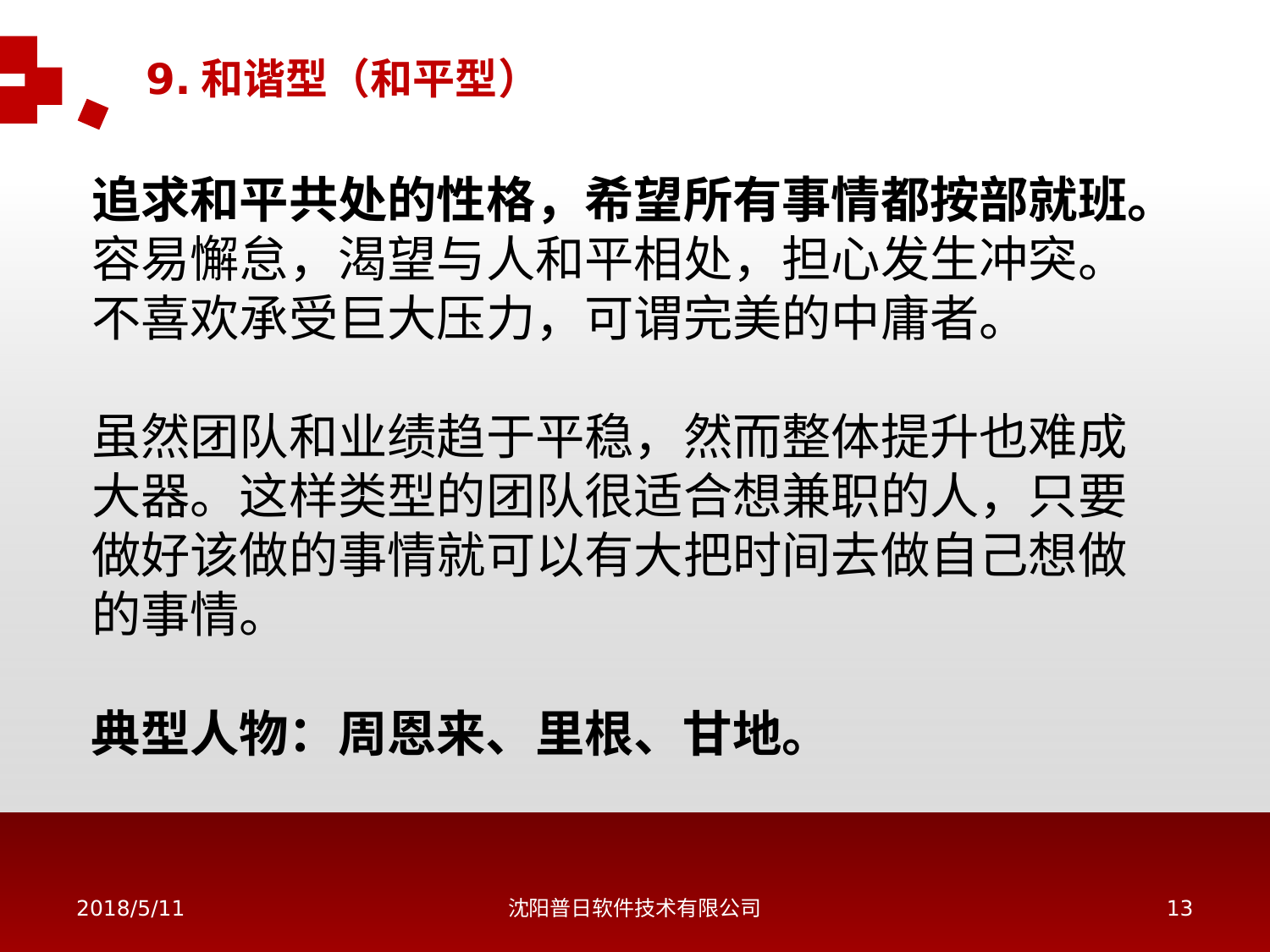

9.和谐型（和平型）
追求和平共处的性格，希望所有事情都按部就班。容易懈怠，渴望与人和平相处，担心发生冲突。不喜欢承受巨大压力，可谓完美的中庸者。
虽然团队和业绩趋于平稳，然而整体提升也难成大器。这样类型的团队很适合想兼职的人，只要做好该做的事情就可以有大把时间去做自己想做的事情。
典型人物：周恩来、里根、甘地。
2018/5/11
沈阳普日软件技术有限公司
13